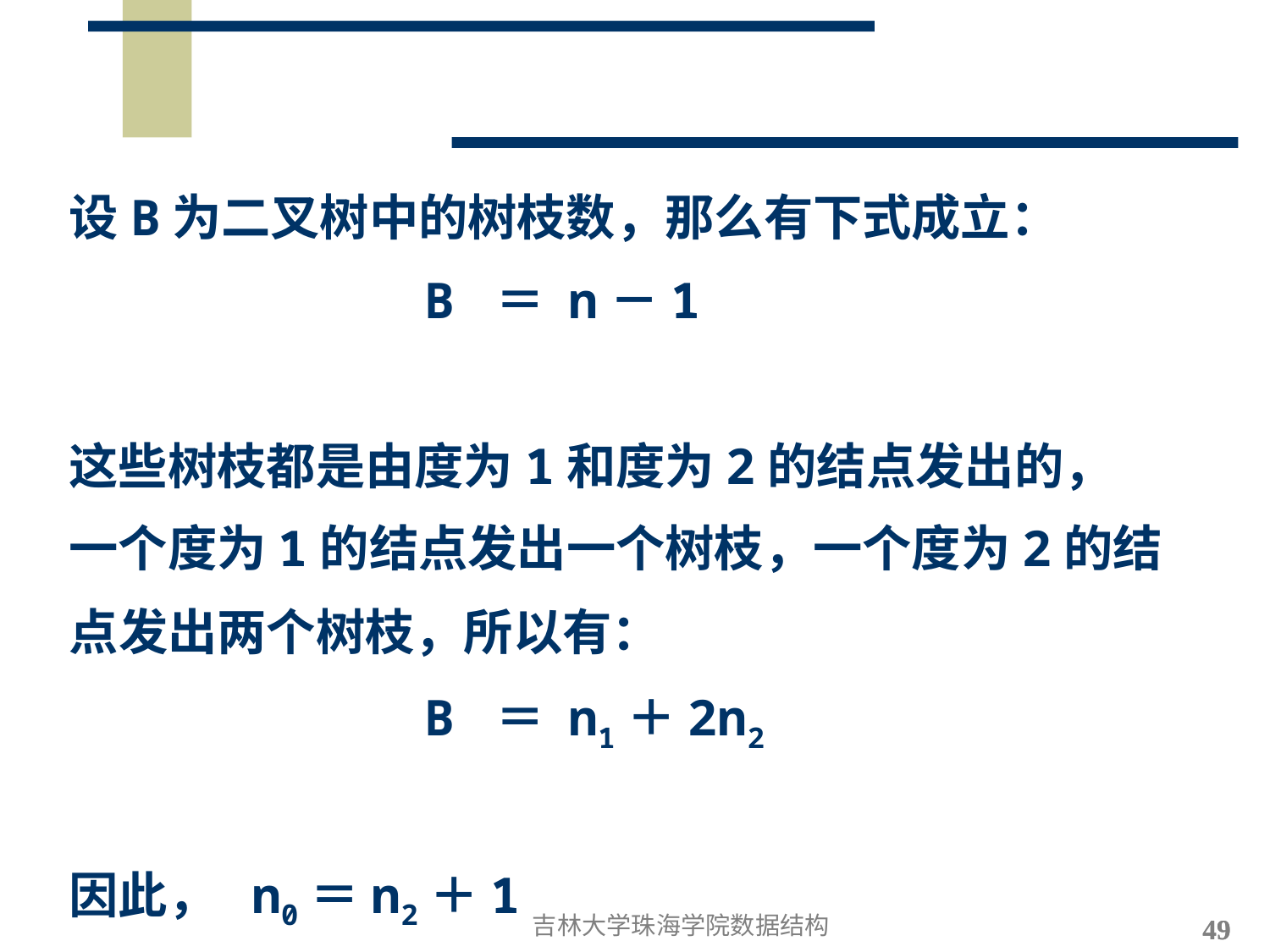

设B为二叉树中的树枝数，那么有下式成立：
            B ＝ n－1
这些树枝都是由度为1和度为2的结点发出的，
一个度为1的结点发出一个树枝，一个度为2的结点发出两个树枝，所以有：
            B ＝ n1＋2n2
因此，  n0＝n2＋1
49
吉林大学珠海学院数据结构